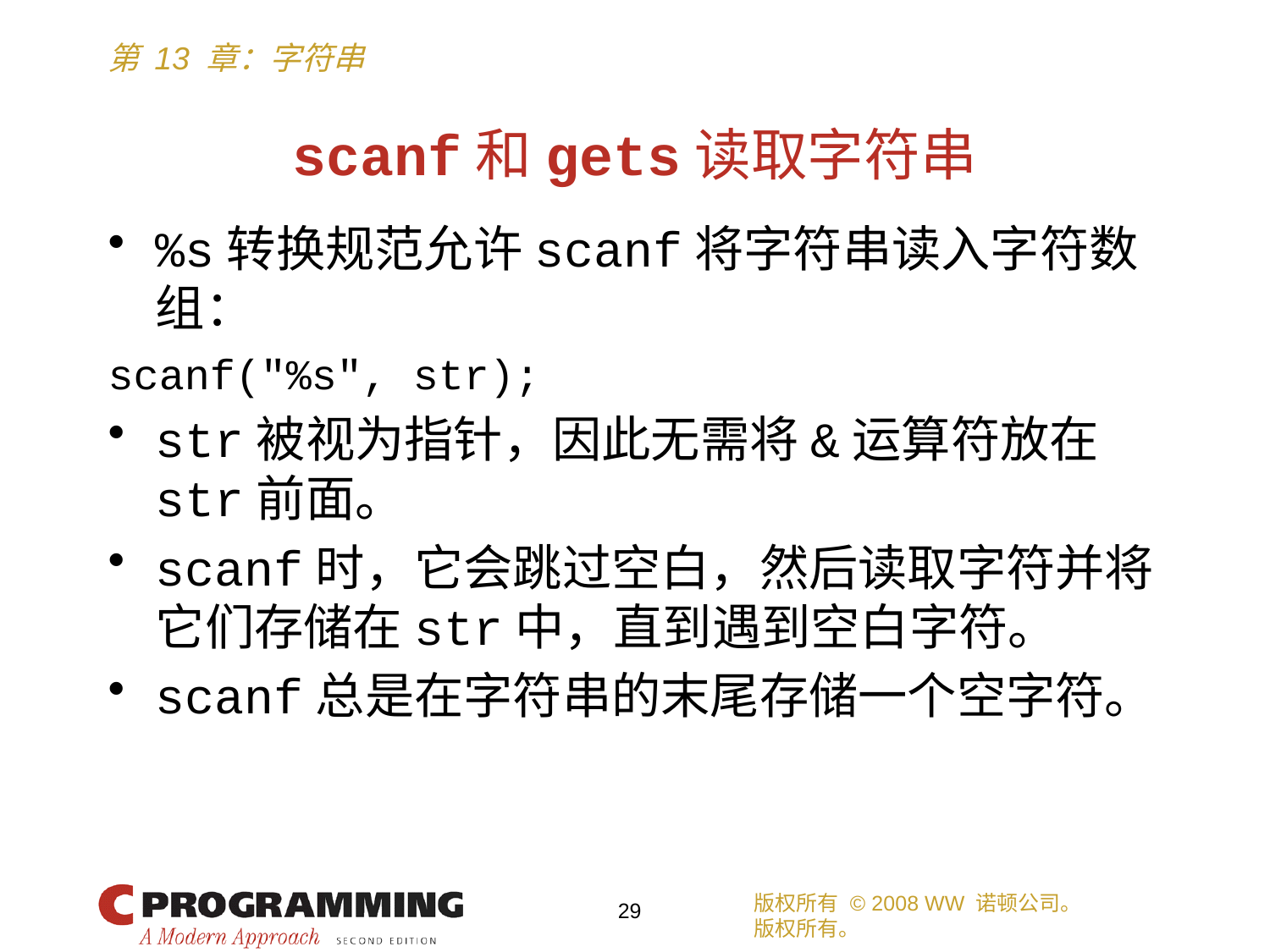

# scanf和gets读取字符串
%s转换规范允许scanf将字符串读入字符数组：
scanf("%s", str);
str被视为指针，因此无需将&运算符放在str前面。
scanf时，它会跳过空白，然后读取字符并将它们存储在str中，直到遇到空白字符。
scanf总是在字符串的末尾存储一个空字符。
版权所有 © 2008 WW 诺顿公司。
版权所有。
29